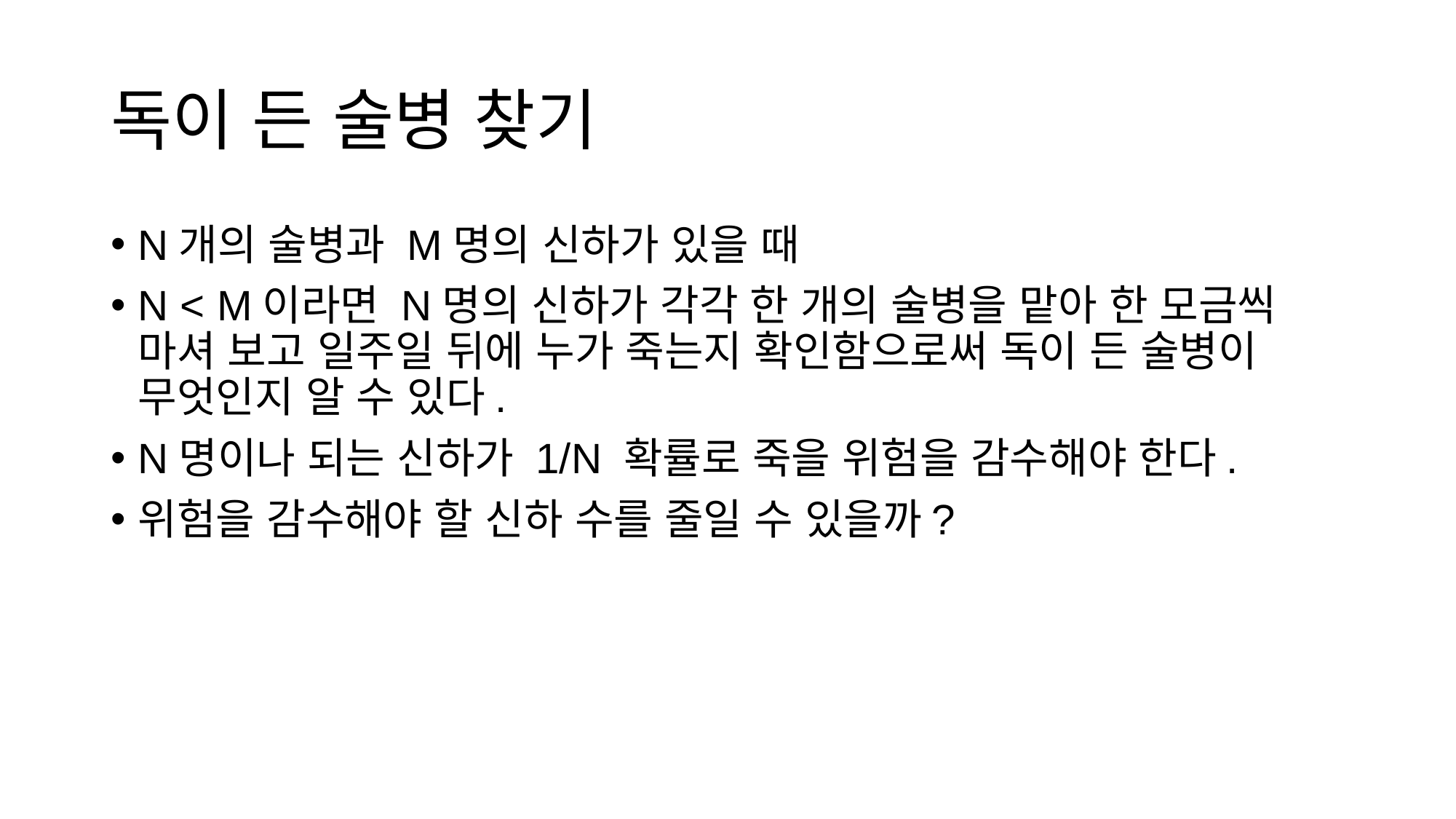

독이 든 술병 찾기
N개의 술병과 M명의 신하가 있을 때
N < M이라면 N명의 신하가 각각 한 개의 술병을 맡아 한 모금씩 마셔 보고 일주일 뒤에 누가 죽는지 확인함으로써 독이 든 술병이 무엇인지 알 수 있다.
N명이나 되는 신하가 1/N 확률로 죽을 위험을 감수해야 한다.
위험을 감수해야 할 신하 수를 줄일 수 있을까?